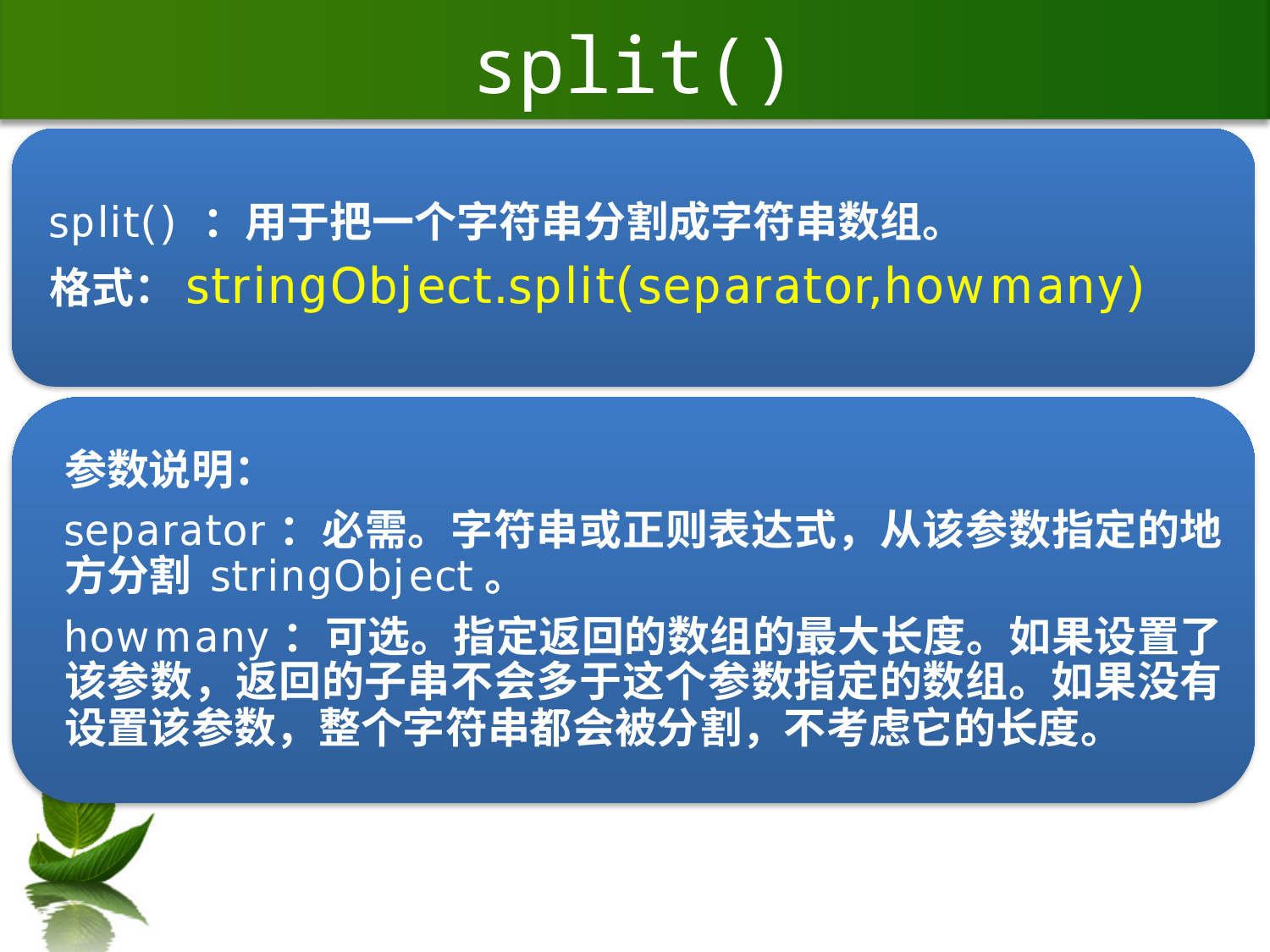

# split()
split() ：用于把一个字符串分割成字符串数组。
格式：stringObject.split(separator,howmany)
参数说明：
separator：必需。字符串或正则表达式，从该参数指定的地方分割 stringObject。
howmany：可选。指定返回的数组的最大长度。如果设置了该参数，返回的子串不会多于这个参数指定的数组。如果没有设置该参数，整个字符串都会被分割，不考虑它的长度。